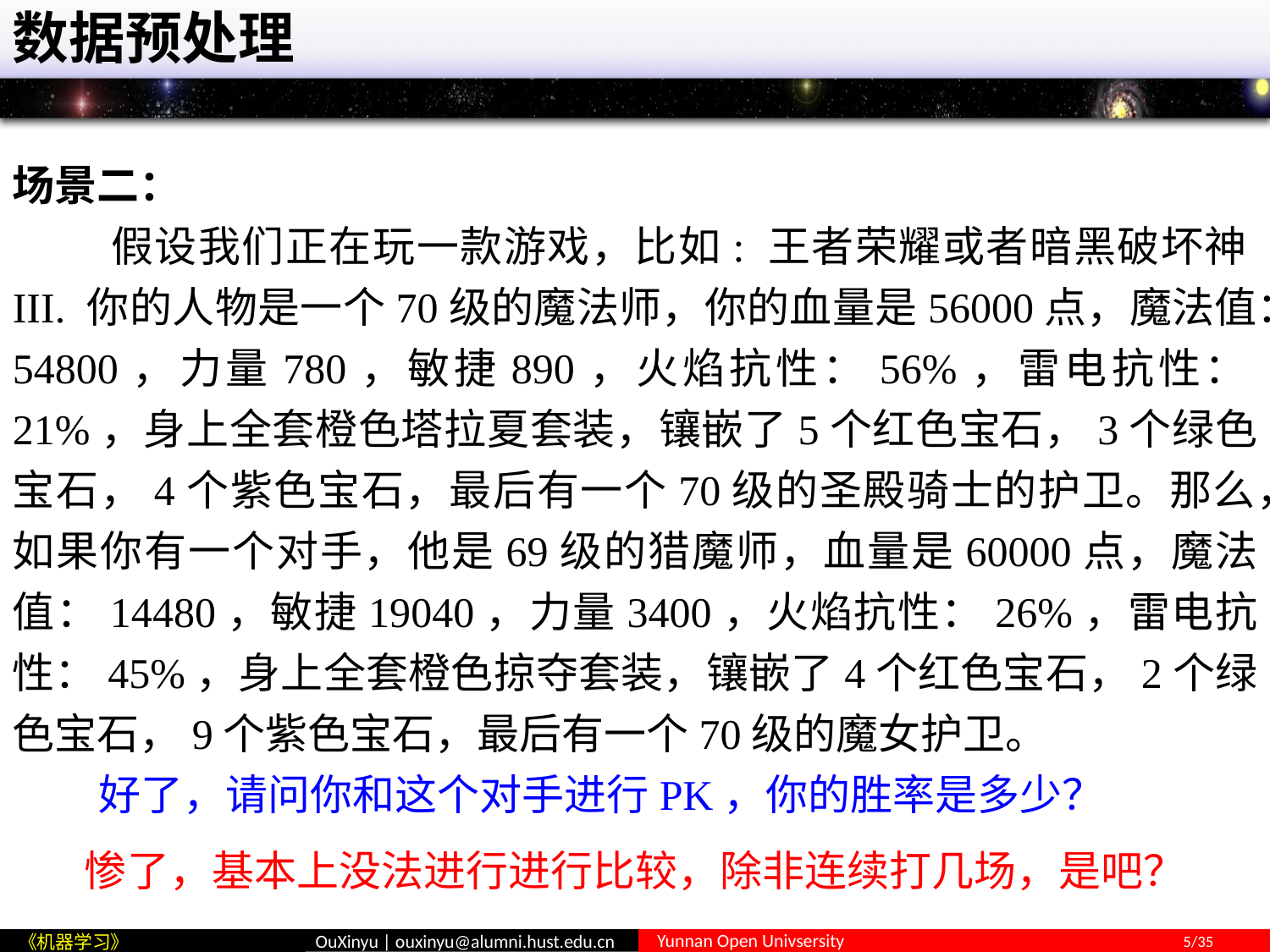

# 数据预处理
场景二：
        假设我们正在玩一款游戏，比如: 王者荣耀或者暗黑破坏神III. 你的人物是一个70级的魔法师，你的血量是56000点，魔法值：54800，力量780，敏捷890，火焰抗性：56%，雷电抗性：21%，身上全套橙色塔拉夏套装，镶嵌了5个红色宝石，3个绿色宝石，4个紫色宝石，最后有一个70级的圣殿骑士的护卫。那么，如果你有一个对手，他是69级的猎魔师，血量是60000点，魔法值：14480，敏捷19040，力量3400，火焰抗性：26%，雷电抗性：45%，身上全套橙色掠夺套装，镶嵌了4个红色宝石，2个绿色宝石，9个紫色宝石，最后有一个70级的魔女护卫。
        好了，请问你和这个对手进行PK，你的胜率是多少？
惨了，基本上没法进行进行比较，除非连续打几场，是吧？